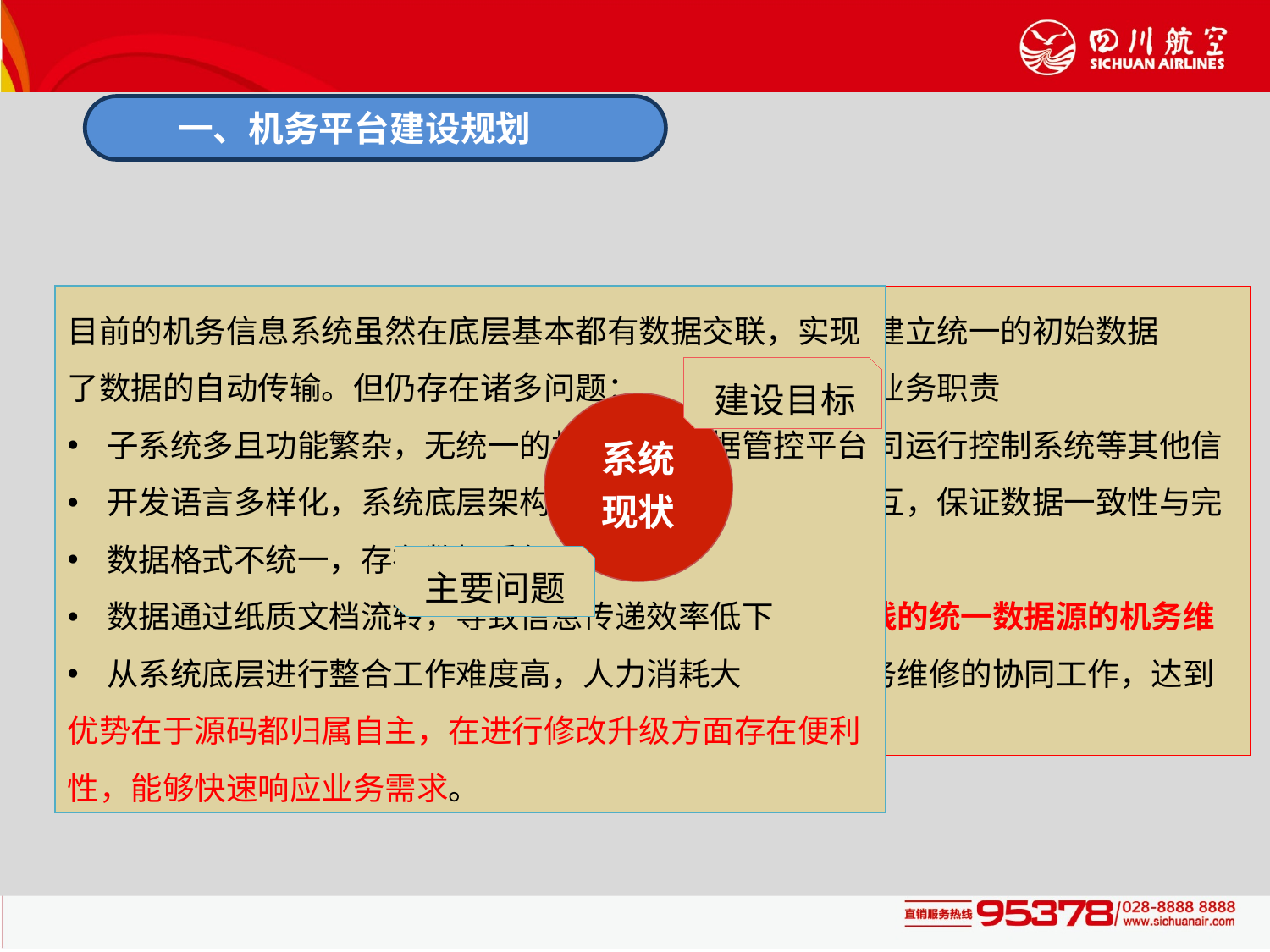

一、机务平台建设规划
目前的机务信息系统虽然在底层基本都有数据交联，实现了数据的自动传输。但仍存在诸多问题：
子系统多且功能繁杂，无统一的机务维修数据管控平台
开发语言多样化，系统底层架构设计不完善
数据格式不统一，存在数据重复录入问题
数据通过纸质文档流转，导致信息传递效率低下
从系统底层进行整合工作难度高，人力消耗大
优势在于源码都归属自主，在进行修改升级方面存在便利性，能够快速响应业务需求。
梳理整合各系统的基础数据，建立统一的初始数据
全面梳理业务流程，重新明确业务职责
与包括专业化的监控软件和公司运行控制系统等其他信息系统完成对接，实现数据交互，保证数据一致性与完整性
形成以航材资产、工单为两条主线的统一数据源的机务维修管理平台，在系统层面实现机务维修的协同工作，达到提高工作效率和安全运行的效果。

建设目标
系统
现状

主要问题